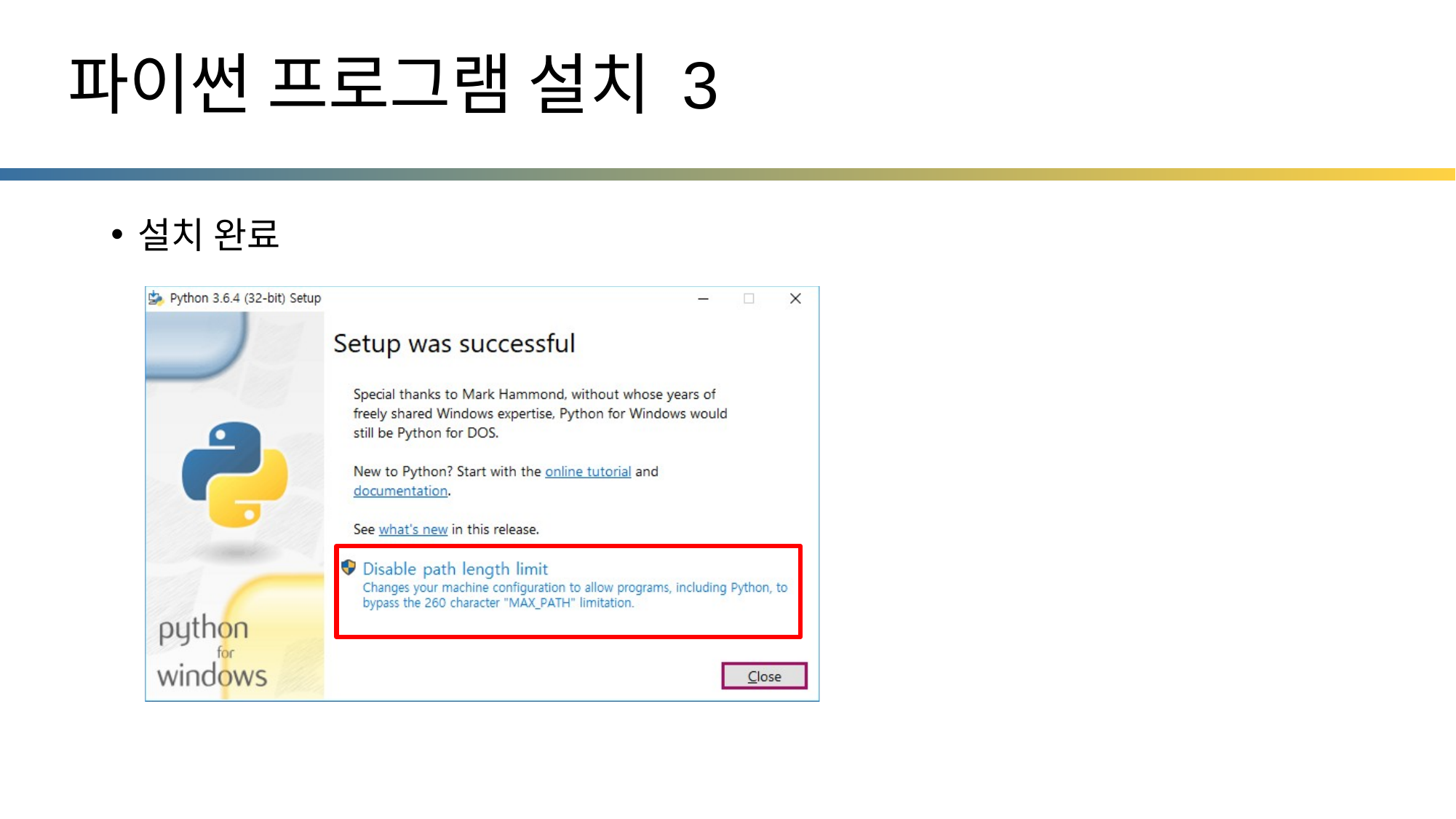

# 파이썬 프로그램 설치 3

설치 완료